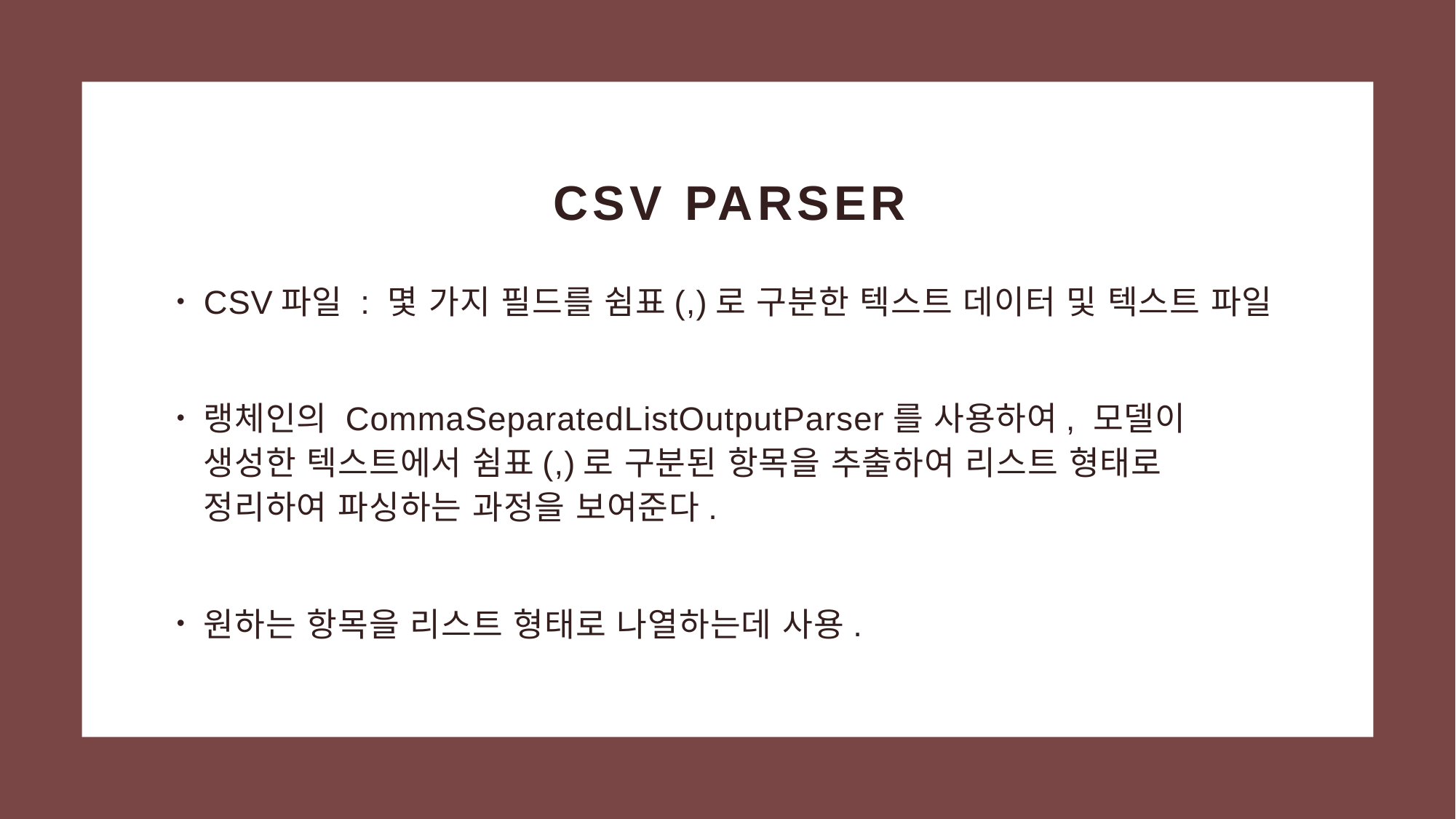

# Csv parser
CSV파일 : 몇 가지 필드를 쉼표(,)로 구분한 텍스트 데이터 및 텍스트 파일

랭체인의 CommaSeparatedListOutputParser를 사용하여, 모델이 생성한 텍스트에서 쉼표(,)로 구분된 항목을 추출하여 리스트 형태로 정리하여 파싱하는 과정을 보여준다.

원하는 항목을 리스트 형태로 나열하는데 사용.